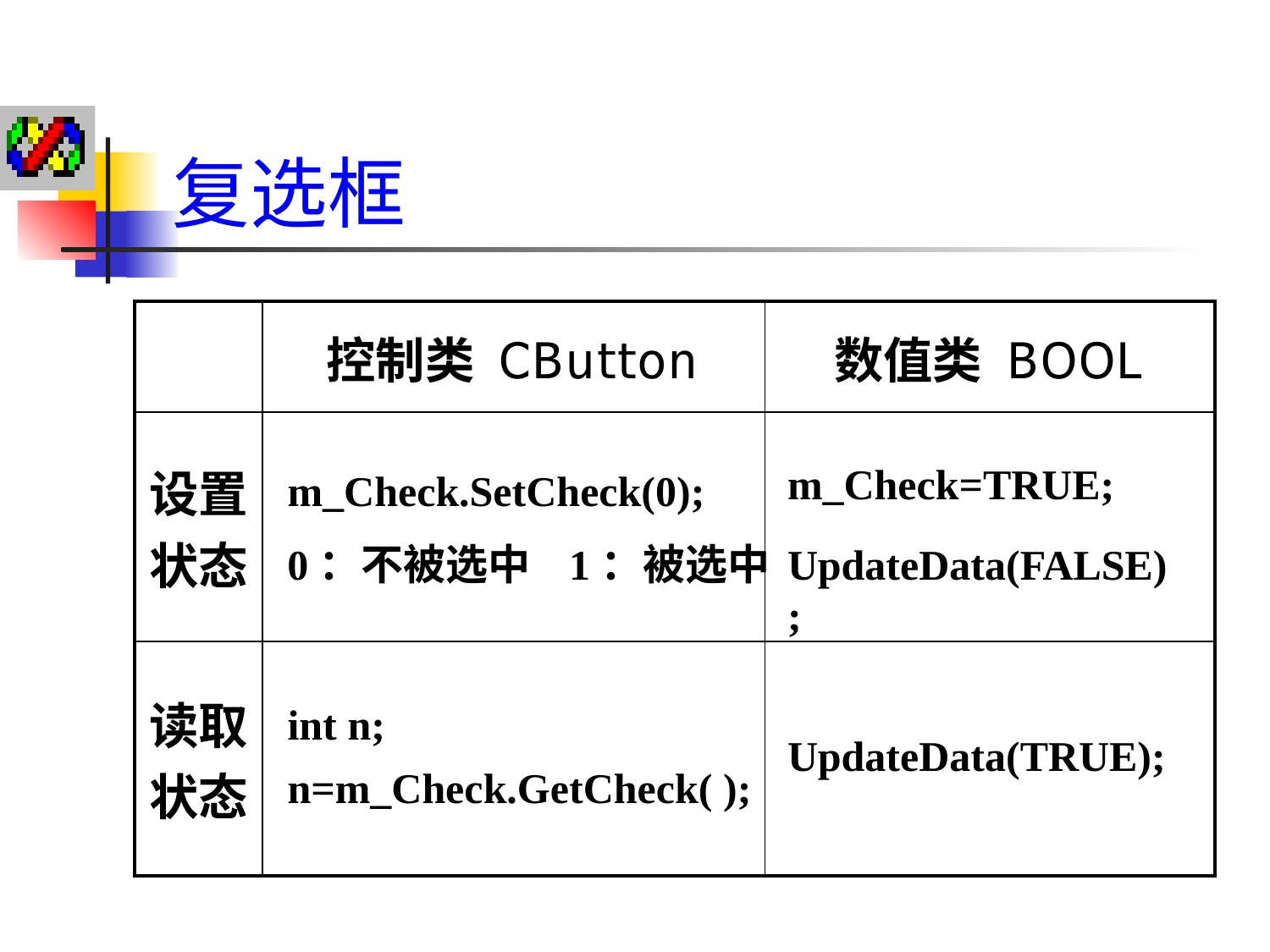

# 复选框
|  | 控制类 CButton | 数值类 BOOL |
| --- | --- | --- |
| 设置状态 |  |  |
| 读取状态 |  |  |
m_Check=TRUE;
m_Check.SetCheck(0);
0：不被选中   1：被选中
UpdateData(FALSE);
int n;
UpdateData(TRUE);
n=m_Check.GetCheck( );